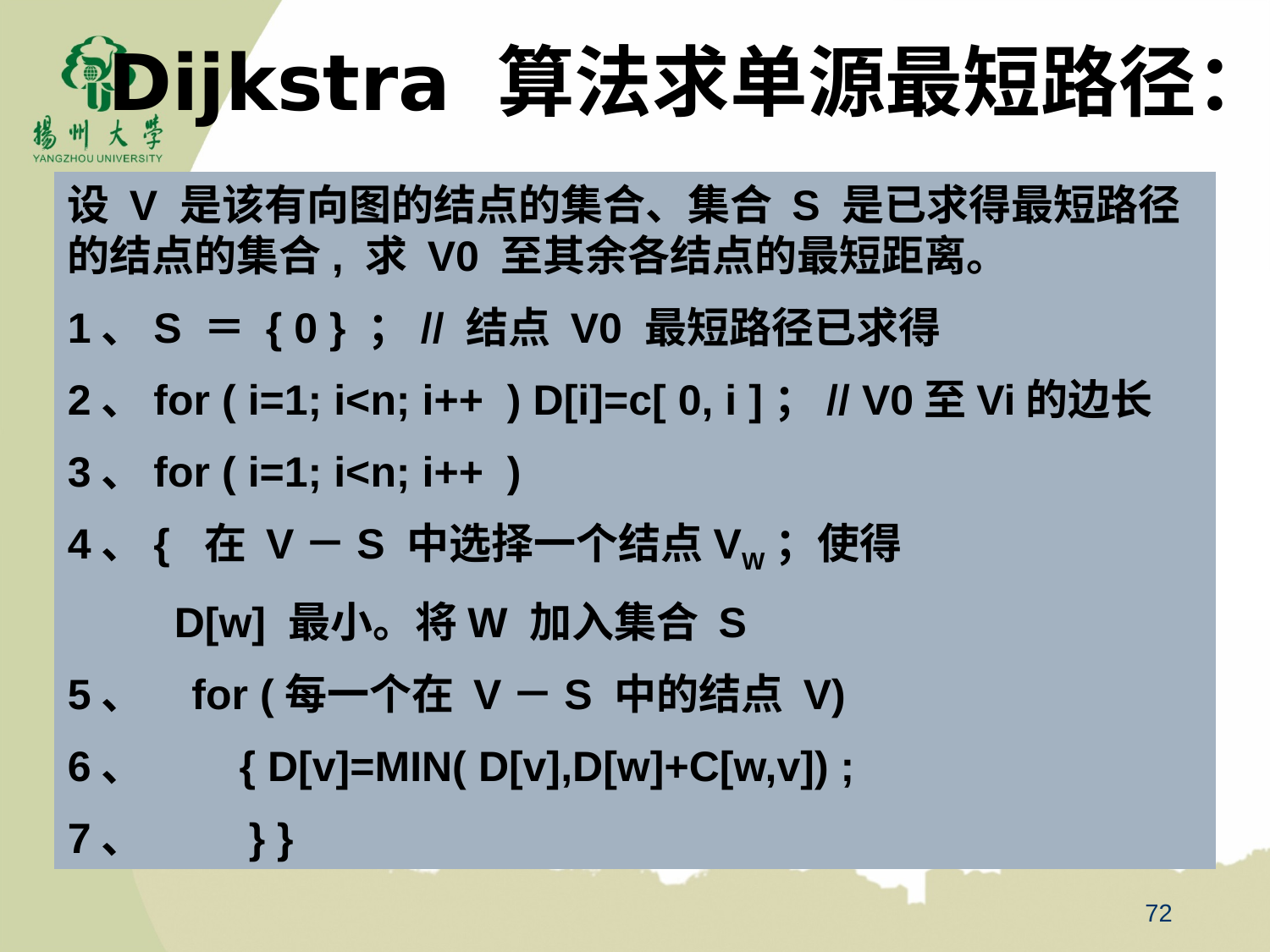

# Dijkstra 算法求单源最短路径：
设 V 是该有向图的结点的集合、集合 S 是已求得最短路径的结点的集合, 求 V0 至其余各结点的最短距离。
1、S ＝ { 0 } ；// 结点 V0 最短路径已求得
2、for ( i=1; i<n; i++  ) D[i]=c[ 0, i ]；// V0至Vi的边长
3、for ( i=1; i<n; i++  )
4、{  在 V－S 中选择一个结点VW；使得
         D[w] 最小。将W 加入集合 S
5、    for (每一个在 V－S 中的结点 V)
6、         { D[v]=MIN( D[v],D[w]+C[w,v]) ;
7、          } }
72